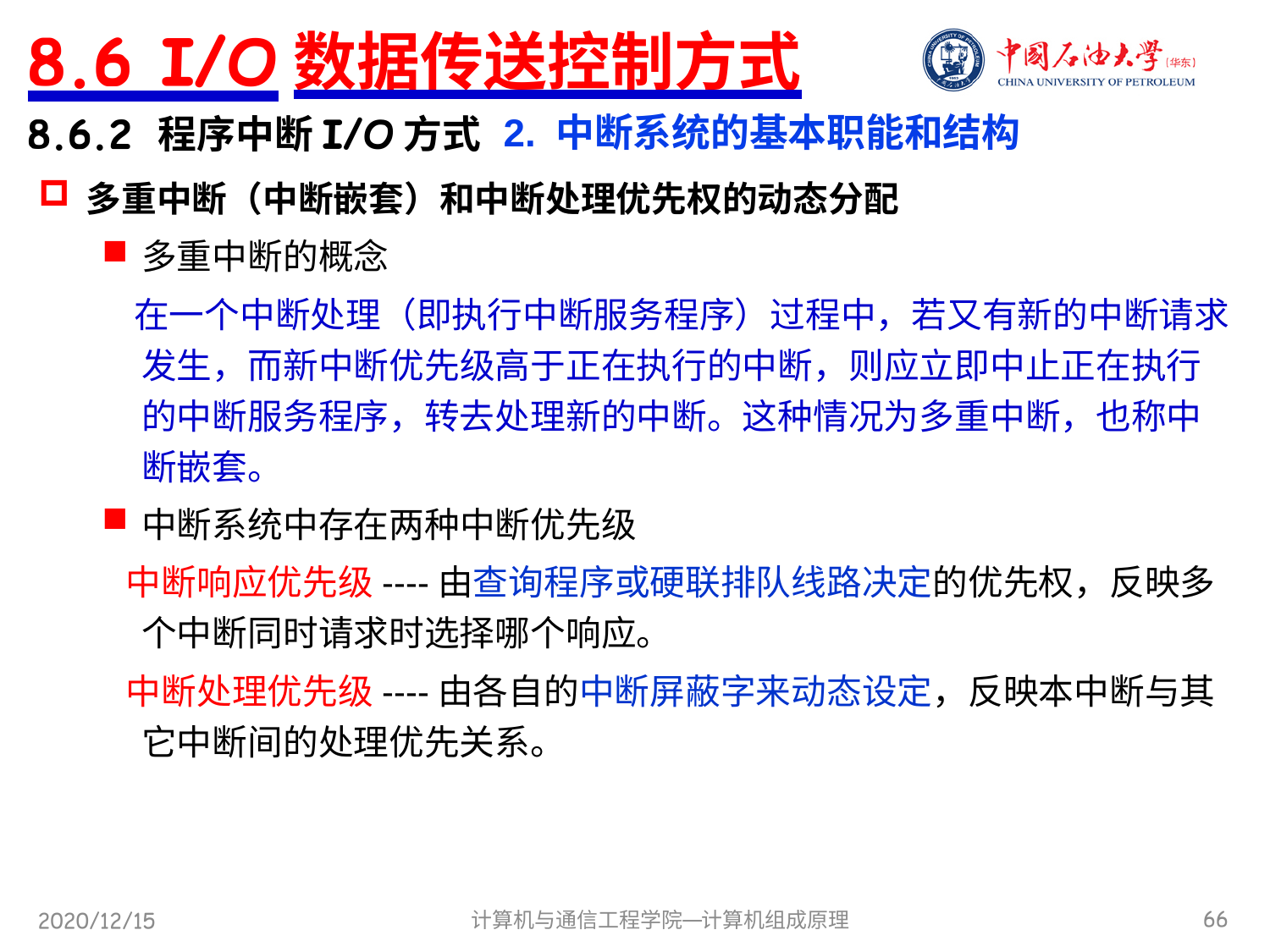

# 8.6 I/O数据传送控制方式
2. 中断系统的基本职能和结构
8.6.2 程序中断I/O方式
多重中断（中断嵌套）和中断处理优先权的动态分配
多重中断的概念
   在一个中断处理（即执行中断服务程序）过程中，若又有新的中断请求发生，而新中断优先级高于正在执行的中断，则应立即中止正在执行的中断服务程序，转去处理新的中断。这种情况为多重中断，也称中断嵌套。
中断系统中存在两种中断优先级
  中断响应优先级----由查询程序或硬联排队线路决定的优先权，反映多个中断同时请求时选择哪个响应。
  中断处理优先级----由各自的中断屏蔽字来动态设定，反映本中断与其它中断间的处理优先关系。

计算机与通信工程学院—计算机组成原理
66
2020/12/15